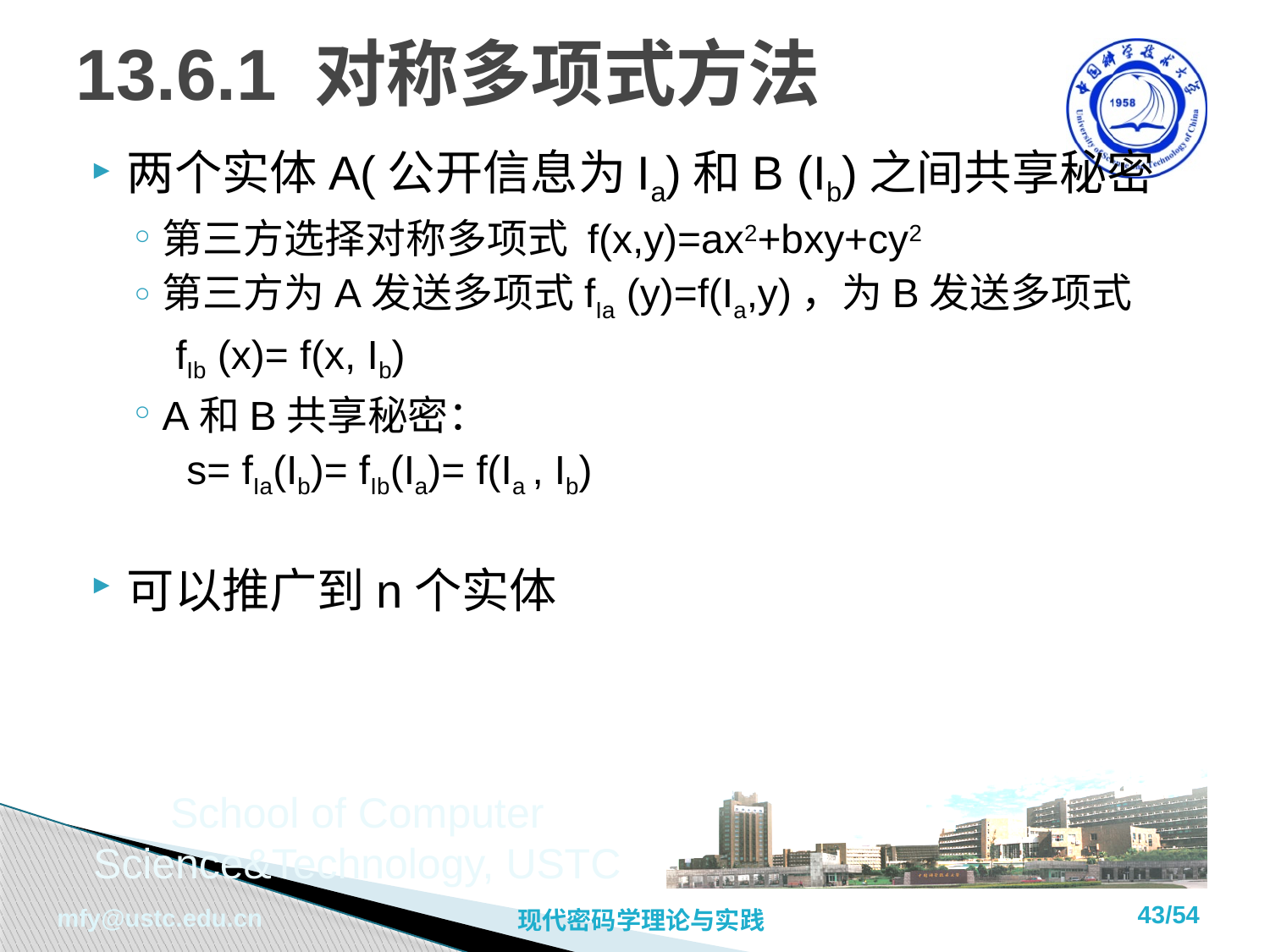

# 13.6.1 对称多项式方法
两个实体A(公开信息为Ia)和B (Ib)之间共享秘密
第三方选择对称多项式 f(x,y)=ax2+bxy+cy2
第三方为A发送多项式fIa (y)=f(Ia,y)，为B发送多项式
    fIb (x)= f(x, Ib)
A和B共享秘密：
     s= fIa(Ib)= fIb(Ia)= f(Ia , Ib)

可以推广到n个实体